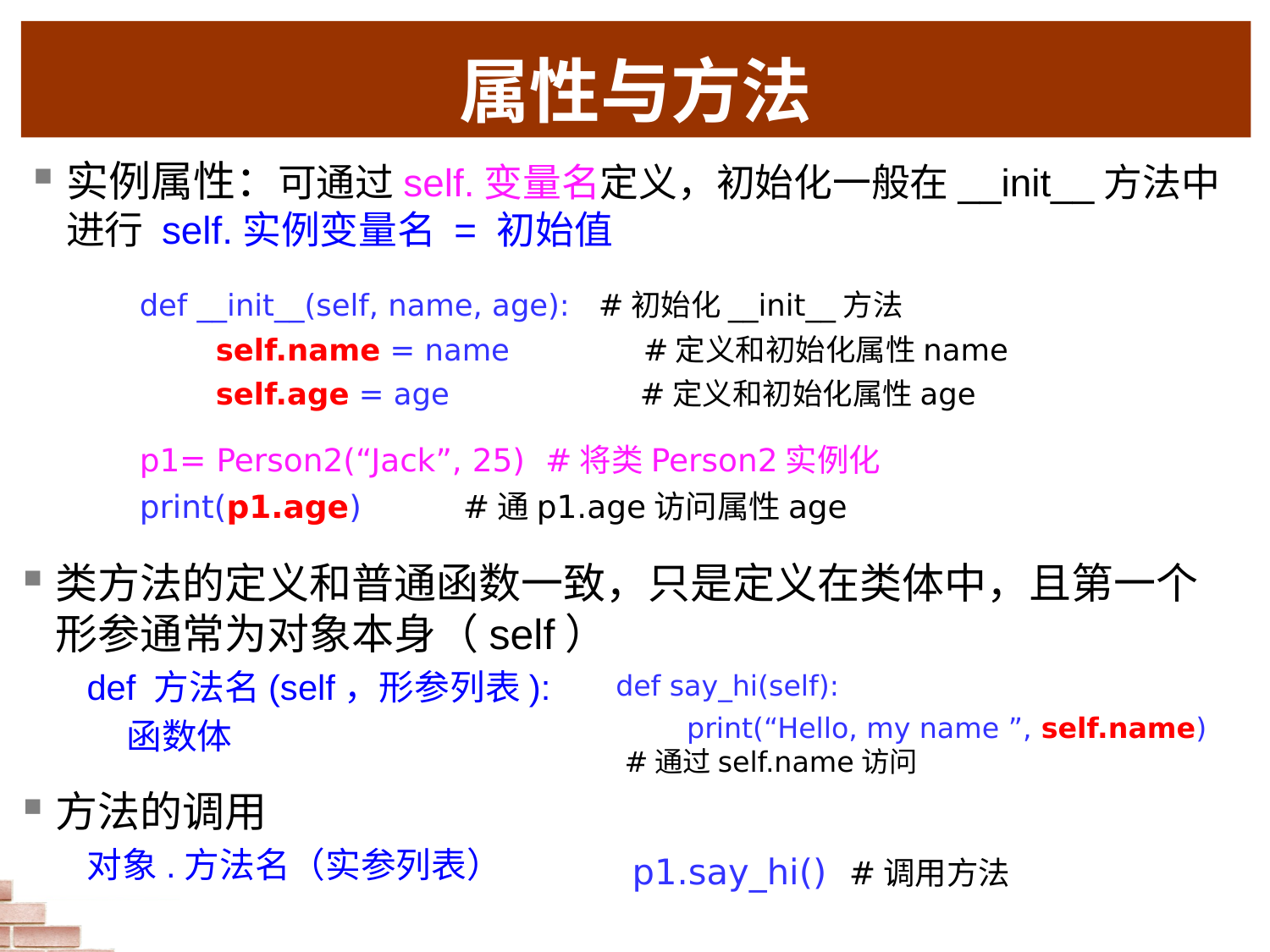

# 属性与方法
实例属性：可通过self.变量名定义，初始化一般在__init__方法中进行 self.实例变量名 = 初始值
def __init__(self, name, age):   #初始化__init__方法
        self.name = name              #定义和初始化属性name
        self.age = age                    #定义和初始化属性age
p1= Person2(“Jack”, 25)  #将类Person2实例化
print(p1.age)          #通p1.age访问属性age
类方法的定义和普通函数一致，只是定义在类体中，且第一个形参通常为对象本身（self）
def 方法名(self，形参列表):
    函数体

方法的调用
对象.方法名（实参列表）
def say_hi(self):
        print(“Hello, my name ”, self.name)     #通过self.name访问
p1.say_hi()  #调用方法